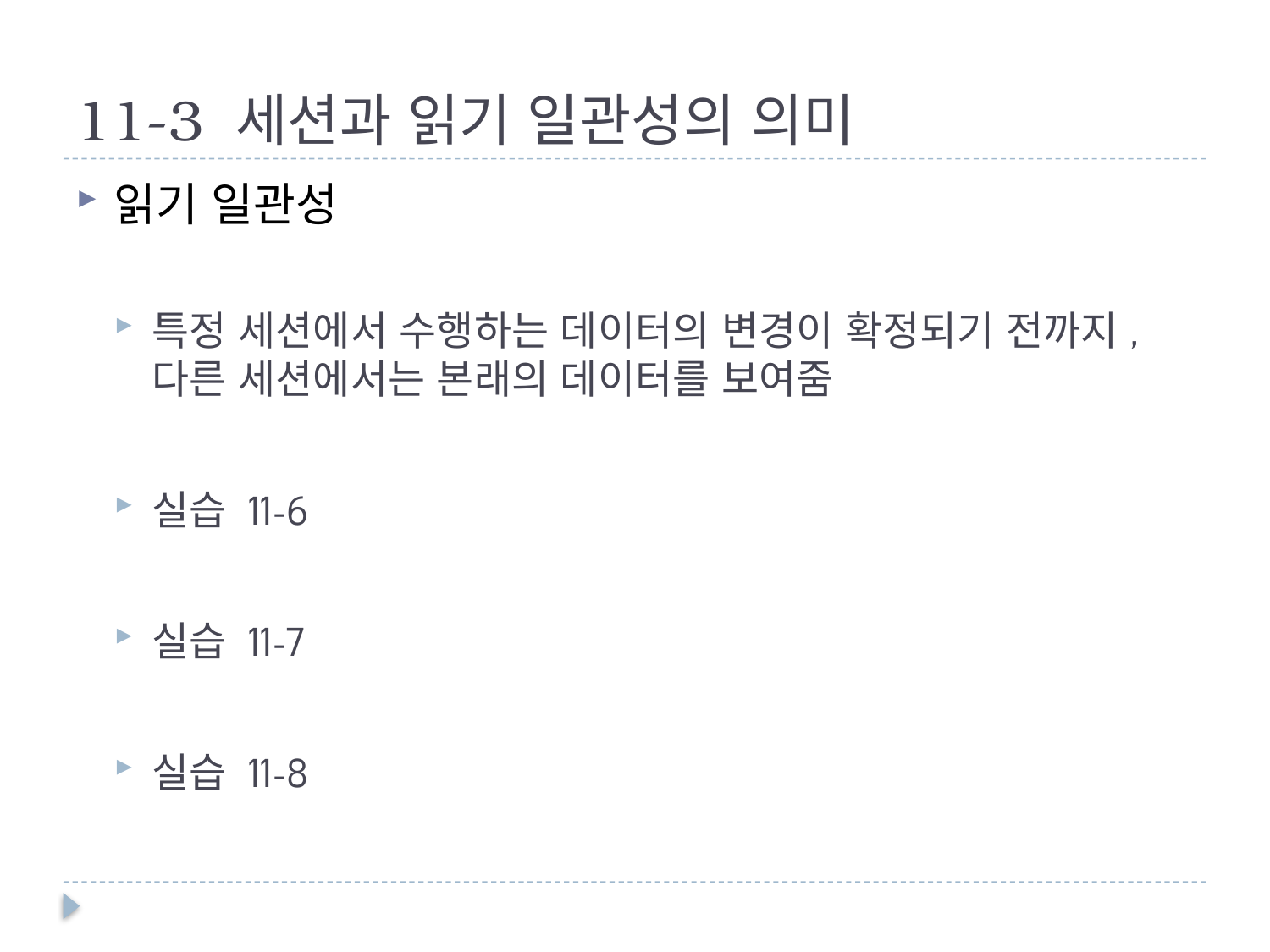

# 11-3 세션과 읽기 일관성의 의미
읽기 일관성

특정 세션에서 수행하는 데이터의 변경이 확정되기 전까지, 다른 세션에서는 본래의 데이터를 보여줌

실습 11-6

실습 11-7

실습 11-8